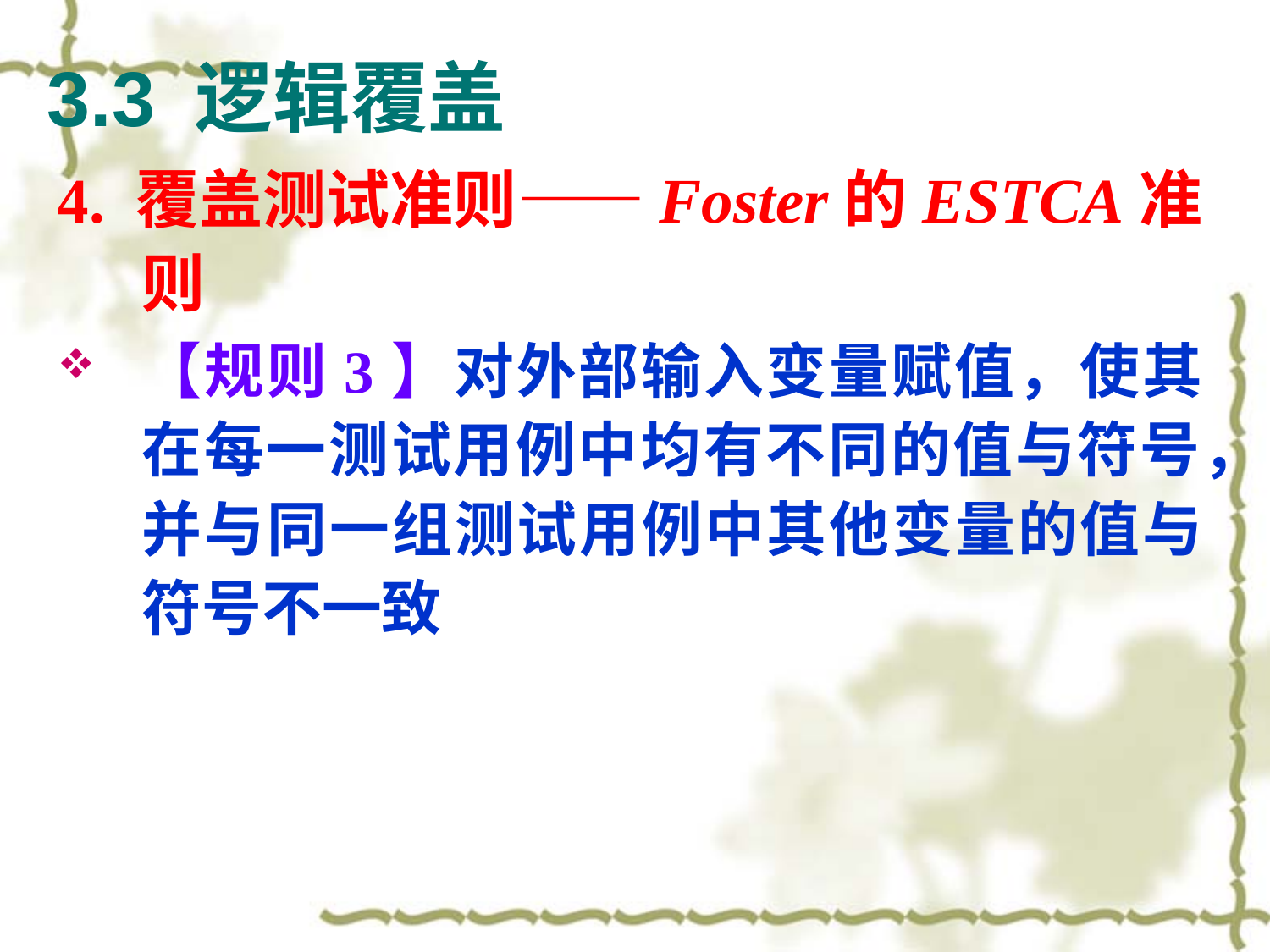

# 3.3 逻辑覆盖
4. 覆盖测试准则——Foster的ESTCA准则
【规则3】对外部输入变量赋值，使其在每一测试用例中均有不同的值与符号，并与同一组测试用例中其他变量的值与符号不一致